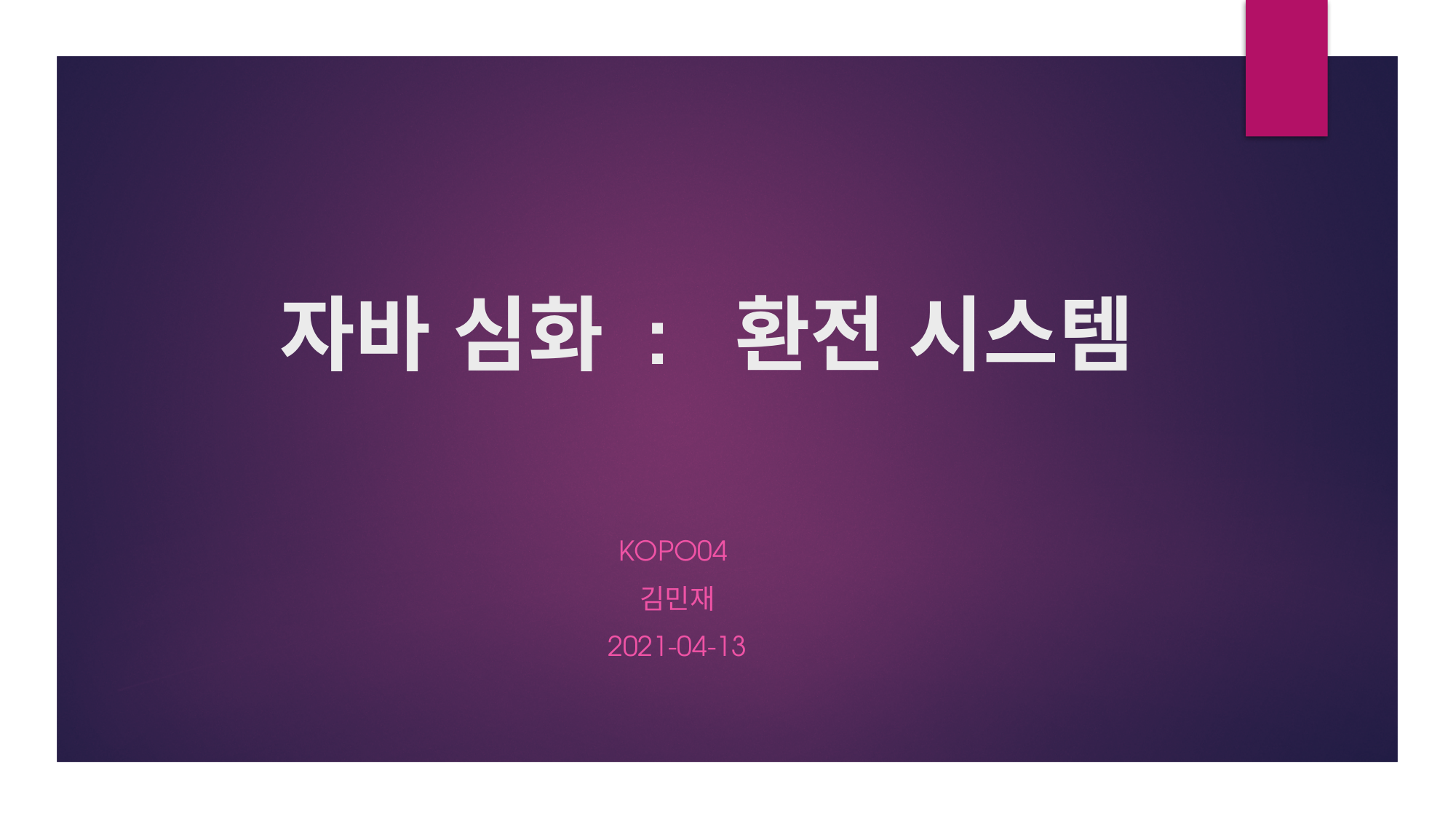

# 자바 심화 :  환전 시스템
Kopo04
김민재
2021-04-13